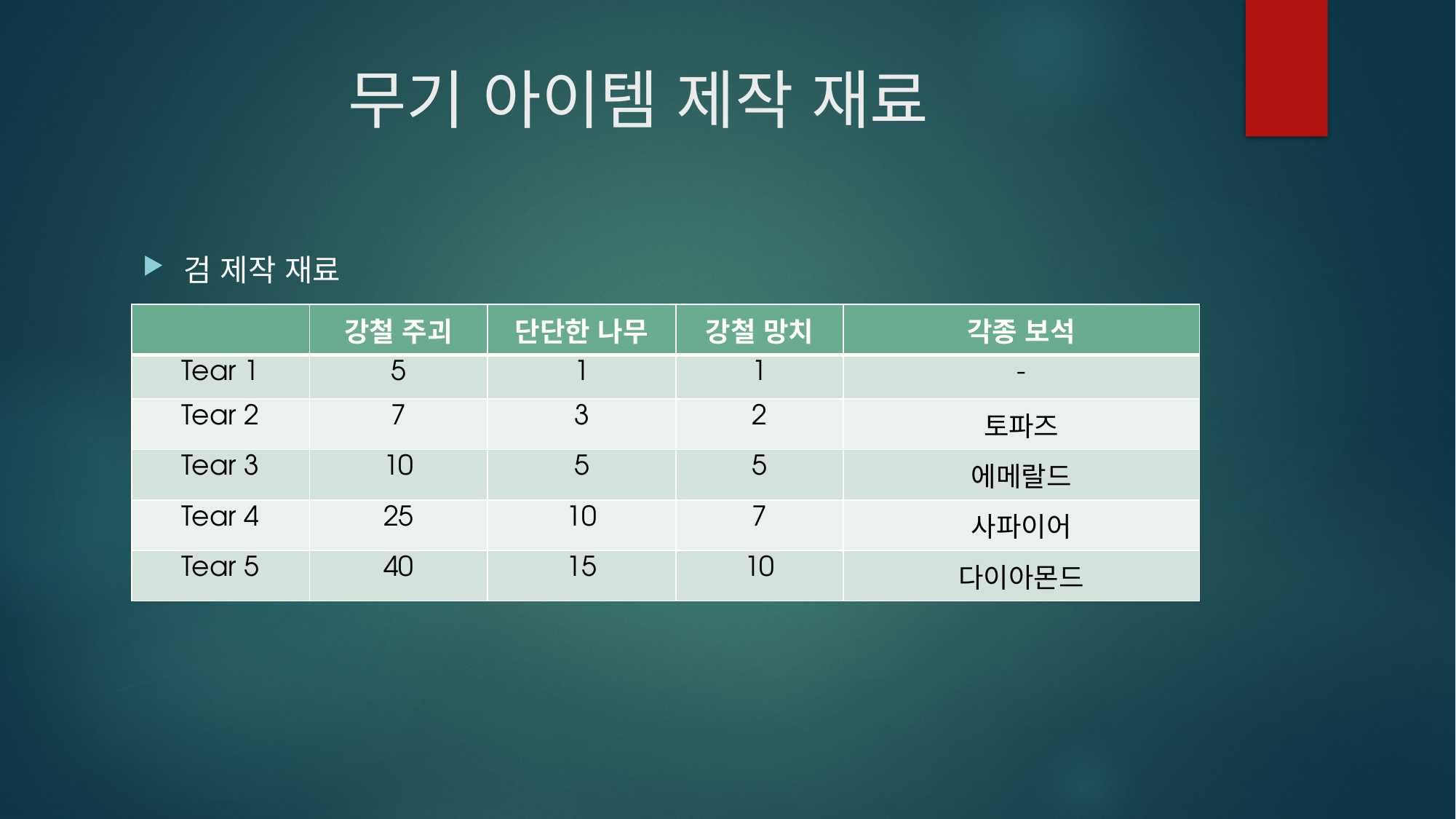

# 무기 아이템 제작 재료
검 제작 재료
|  | 강철 주괴 | 단단한 나무 | 강철 망치 | 각종 보석 |
| --- | --- | --- | --- | --- |
| Tear 1 | 5 | 1 | 1 | - |
| Tear 2 | 7 | 3 | 2 | 토파즈 |
| Tear 3 | 10 | 5 | 5 | 에메랄드 |
| Tear 4 | 25 | 10 | 7 | 사파이어 |
| Tear 5 | 40 | 15 | 10 | 다이아몬드 |